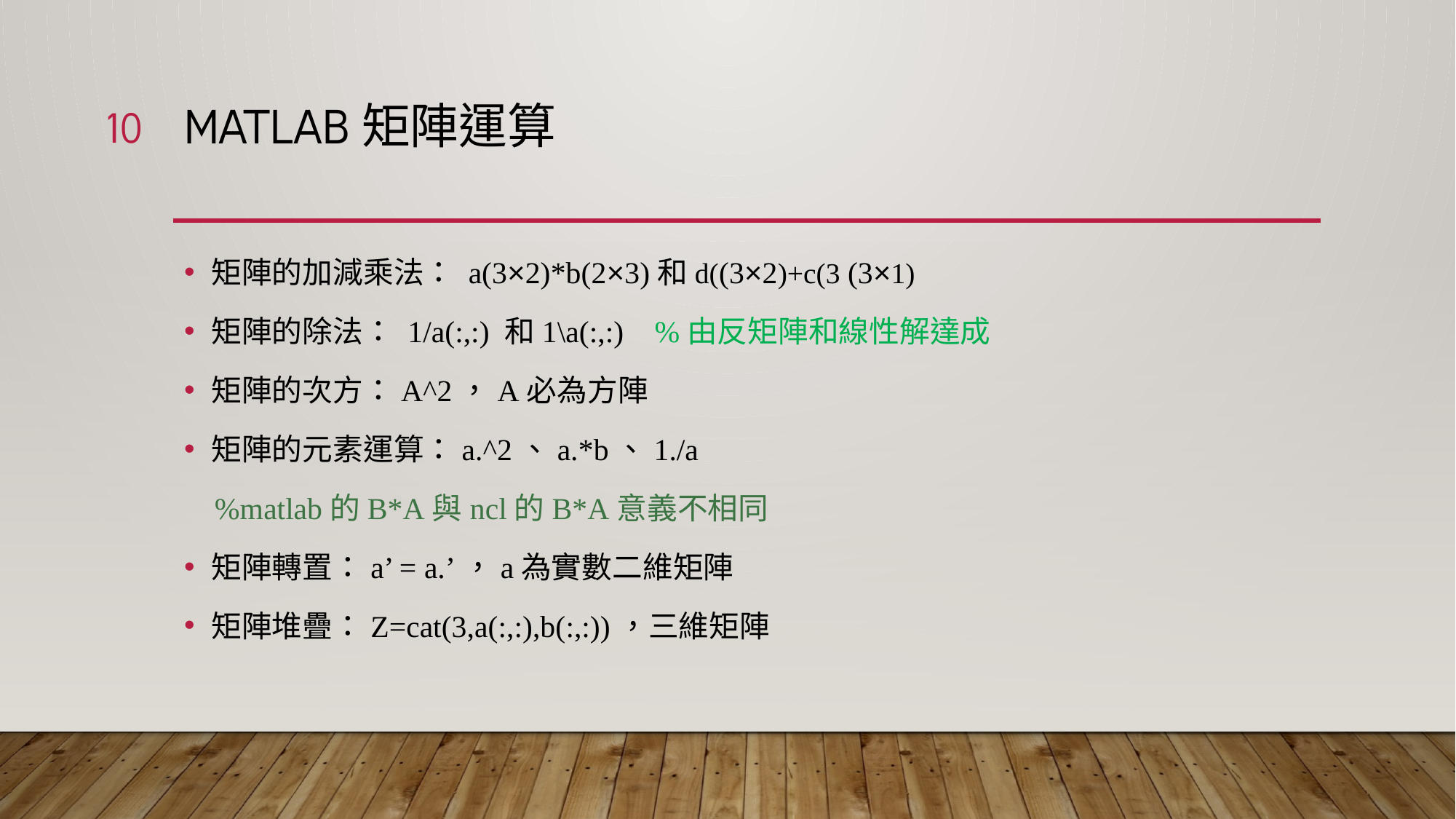

10
# MATLAB矩陣運算
矩陣的加減乘法： a(3×2)*b(2×3)和d((3×2)+c(3 (3×1)
矩陣的除法： 1/a(:,:) 和1\a(:,:)    %由反矩陣和線性解達成
矩陣的次方：A^2，A必為方陣
矩陣的元素運算：a.^2、a.*b、1./a
    %matlab的B*A與ncl的B*A意義不相同
矩陣轉置：a’ = a.’，a為實數二維矩陣
矩陣堆疊：Z=cat(3,a(:,:),b(:,:))，三維矩陣